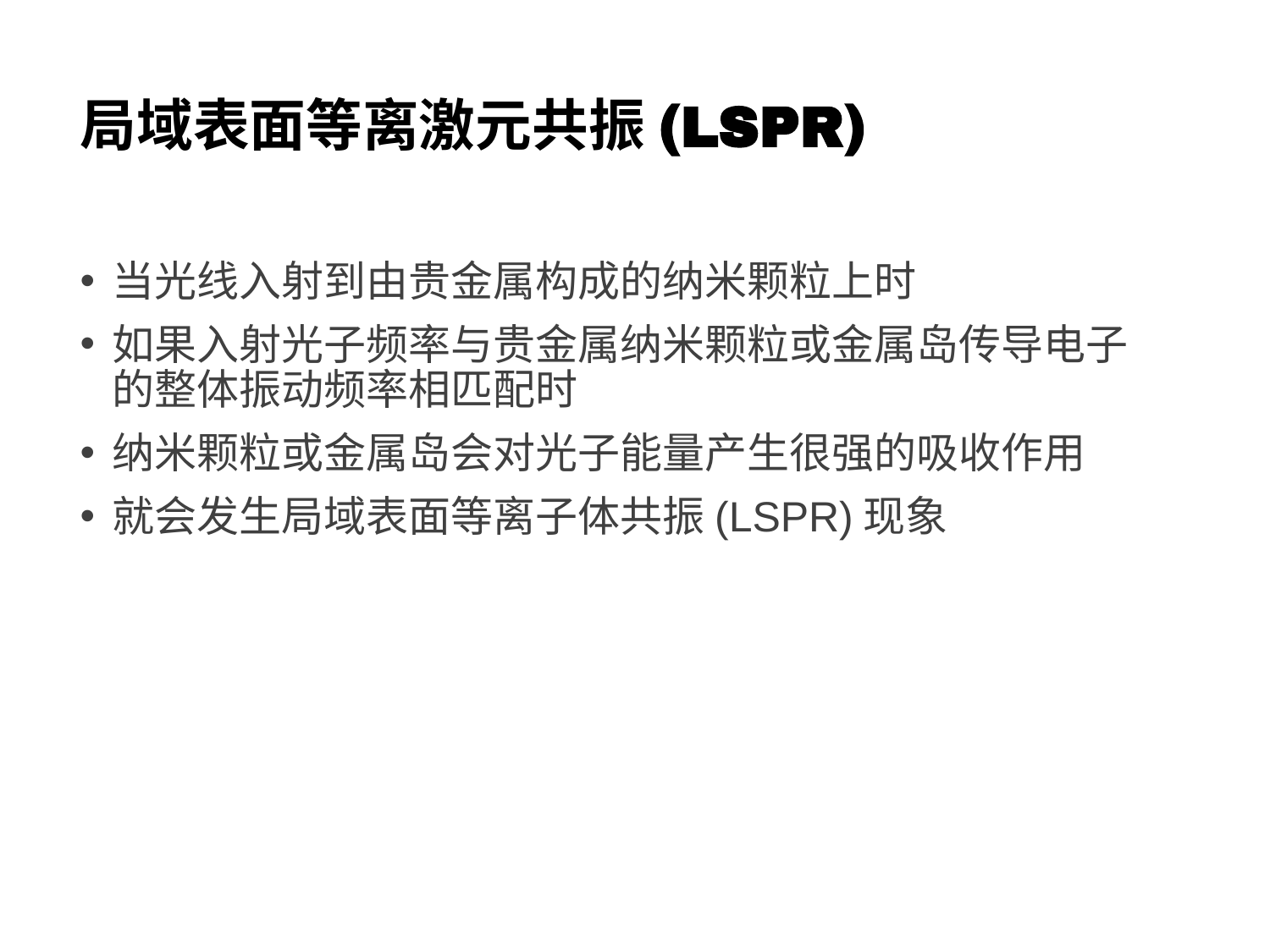

# 局域表面等离激元共振(LSPR)
当光线入射到由贵金属构成的纳米颗粒上时
如果入射光子频率与贵金属纳米颗粒或金属岛传导电子的整体振动频率相匹配时
纳米颗粒或金属岛会对光子能量产生很强的吸收作用
就会发生局域表面等离子体共振(LSPR)现象